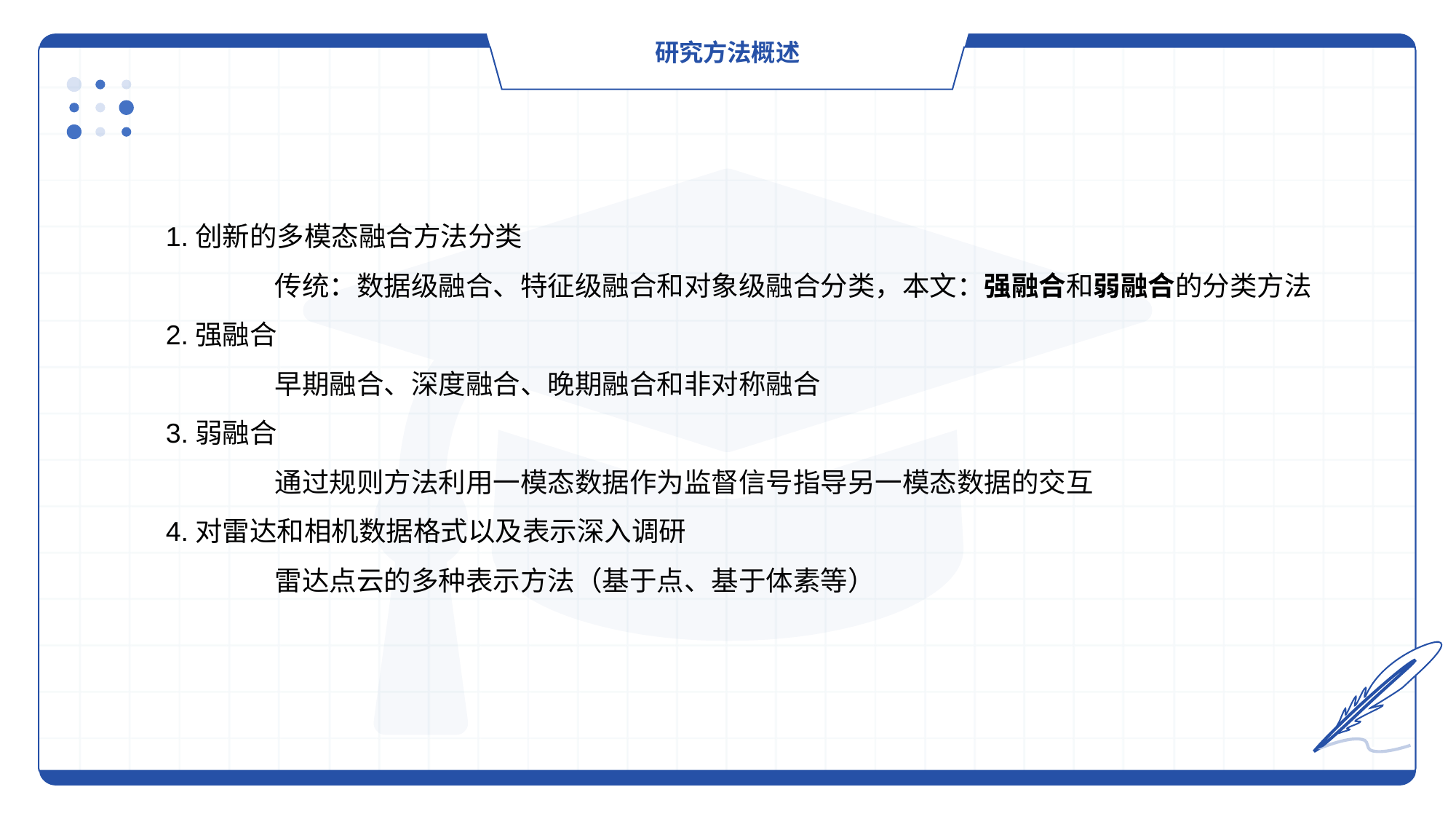

研究方法概述
1.创新的多模态融合方法分类
	传统：数据级融合、特征级融合和对象级融合分类，本文：强融合和弱融合的分类方法
2.强融合
	早期融合、深度融合、晚期融合和非对称融合
3.弱融合
	通过规则方法利用一模态数据作为监督信号指导另一模态数据的交互
4.对雷达和相机数据格式以及表示深入调研
	雷达点云的多种表示方法（基于点、基于体素等）